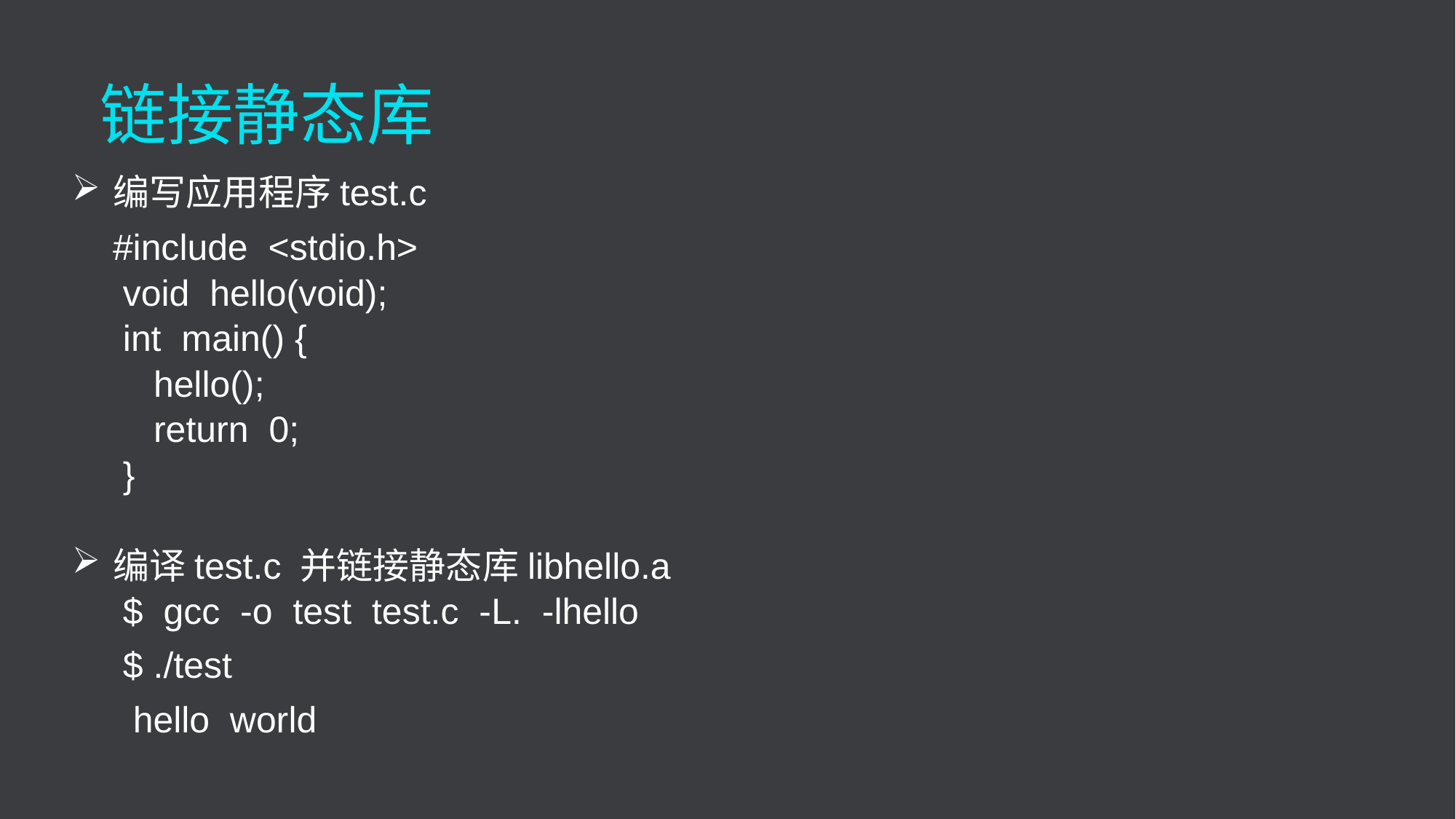

链接静态库
编写应用程序test.c
    #include  <stdio.h>
     void  hello(void);
     int  main() {
        hello();
        return  0;
     }

编译test.c 并链接静态库libhello.a
     $  gcc  -o  test  test.c  -L.  -lhello
     $ ./test
      hello  world